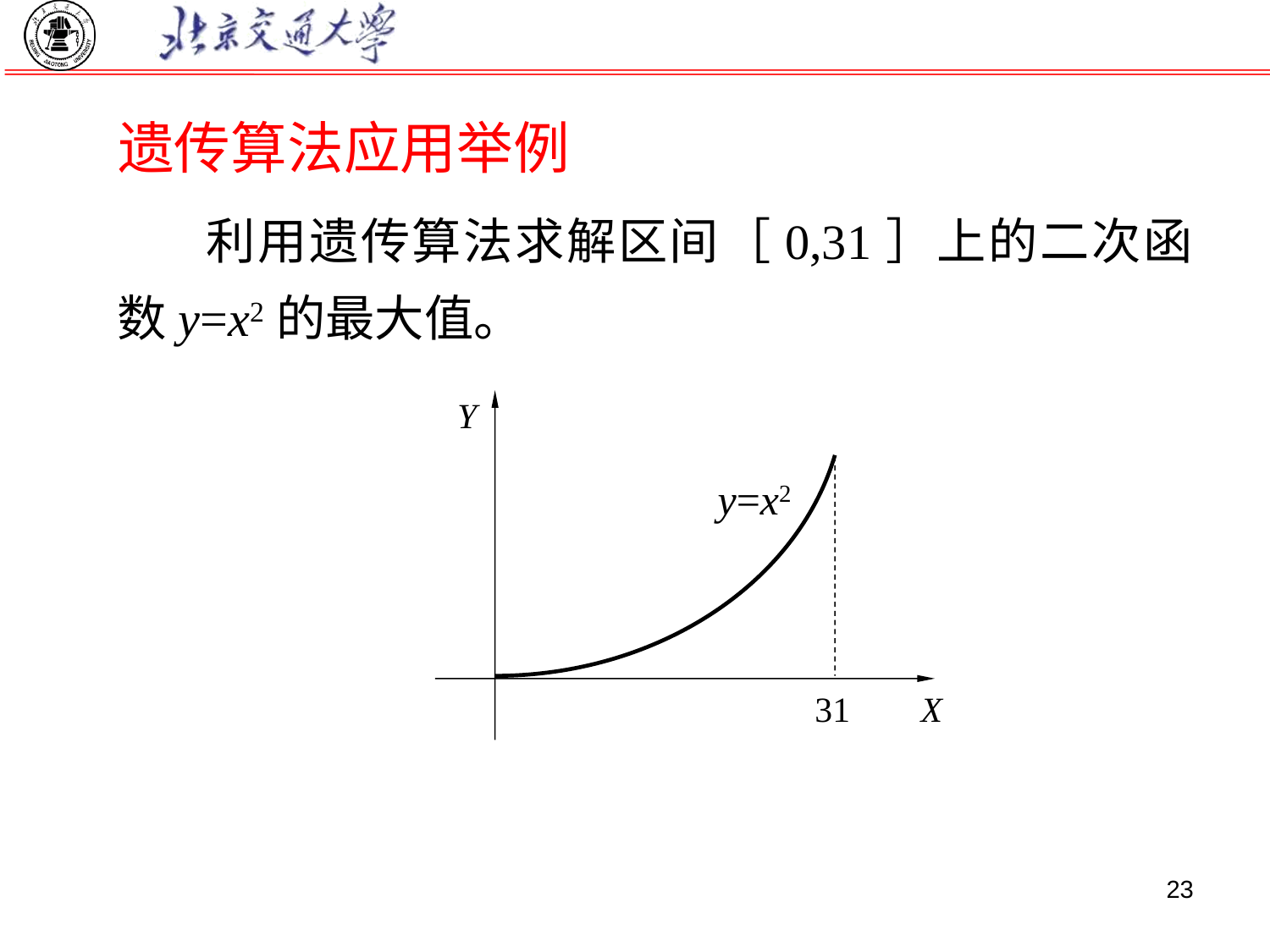

遗传算法应用举例
　　利用遗传算法求解区间［0,31］上的二次函数y=x2的最大值。

Y

y=x2

  31        X
23